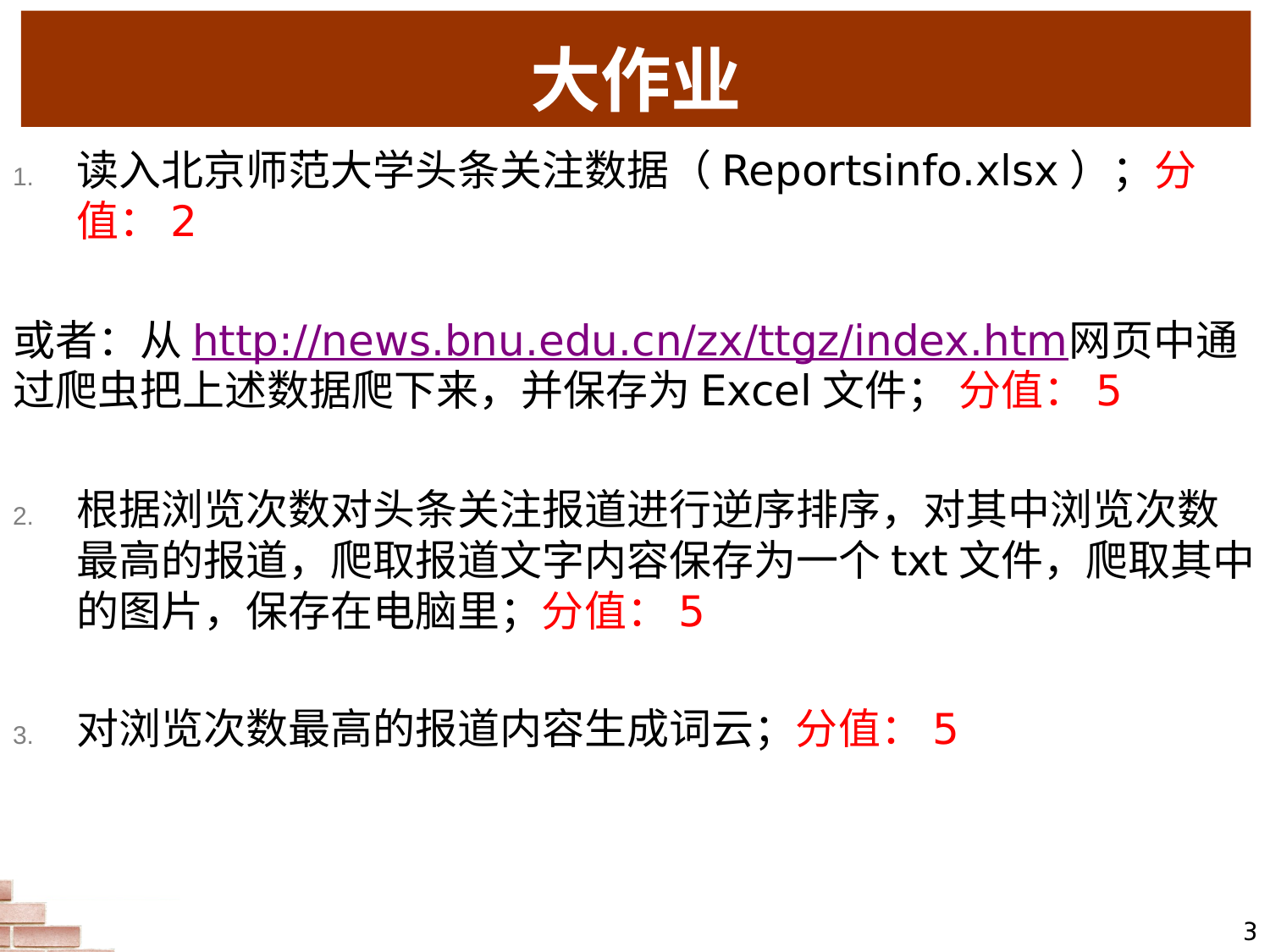

# 大作业
读入北京师范大学头条关注数据（Reportsinfo.xlsx）；分值：2

或者：从http://news.bnu.edu.cn/zx/ttgz/index.htm网页中通过爬虫把上述数据爬下来，并保存为Excel文件； 分值：5

根据浏览次数对头条关注报道进行逆序排序，对其中浏览次数最高的报道，爬取报道文字内容保存为一个txt文件，爬取其中的图片，保存在电脑里；分值：5

对浏览次数最高的报道内容生成词云；分值：5
3